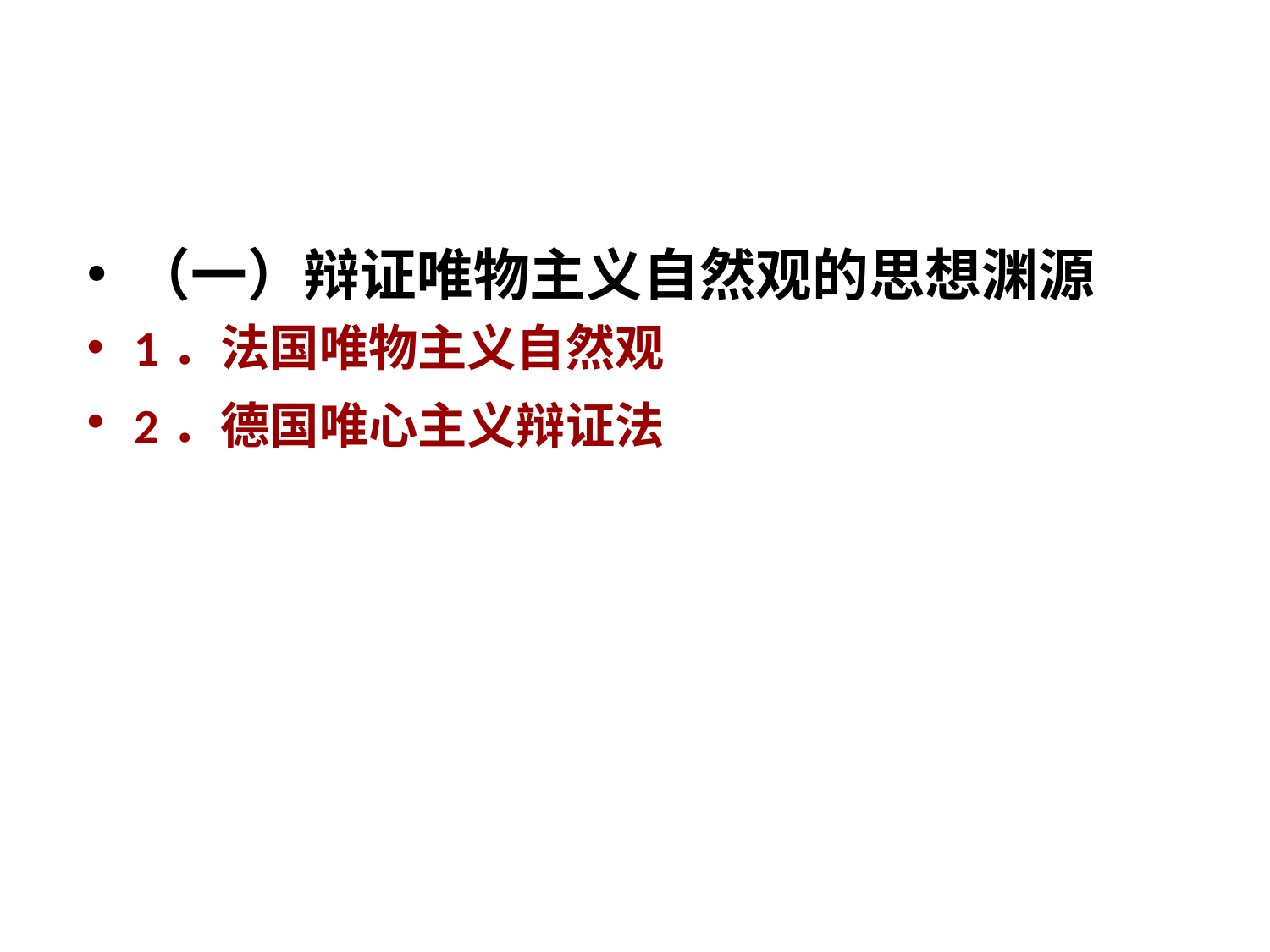

（一）辩证唯物主义自然观的思想渊源
1．法国唯物主义自然观
2．德国唯心主义辩证法